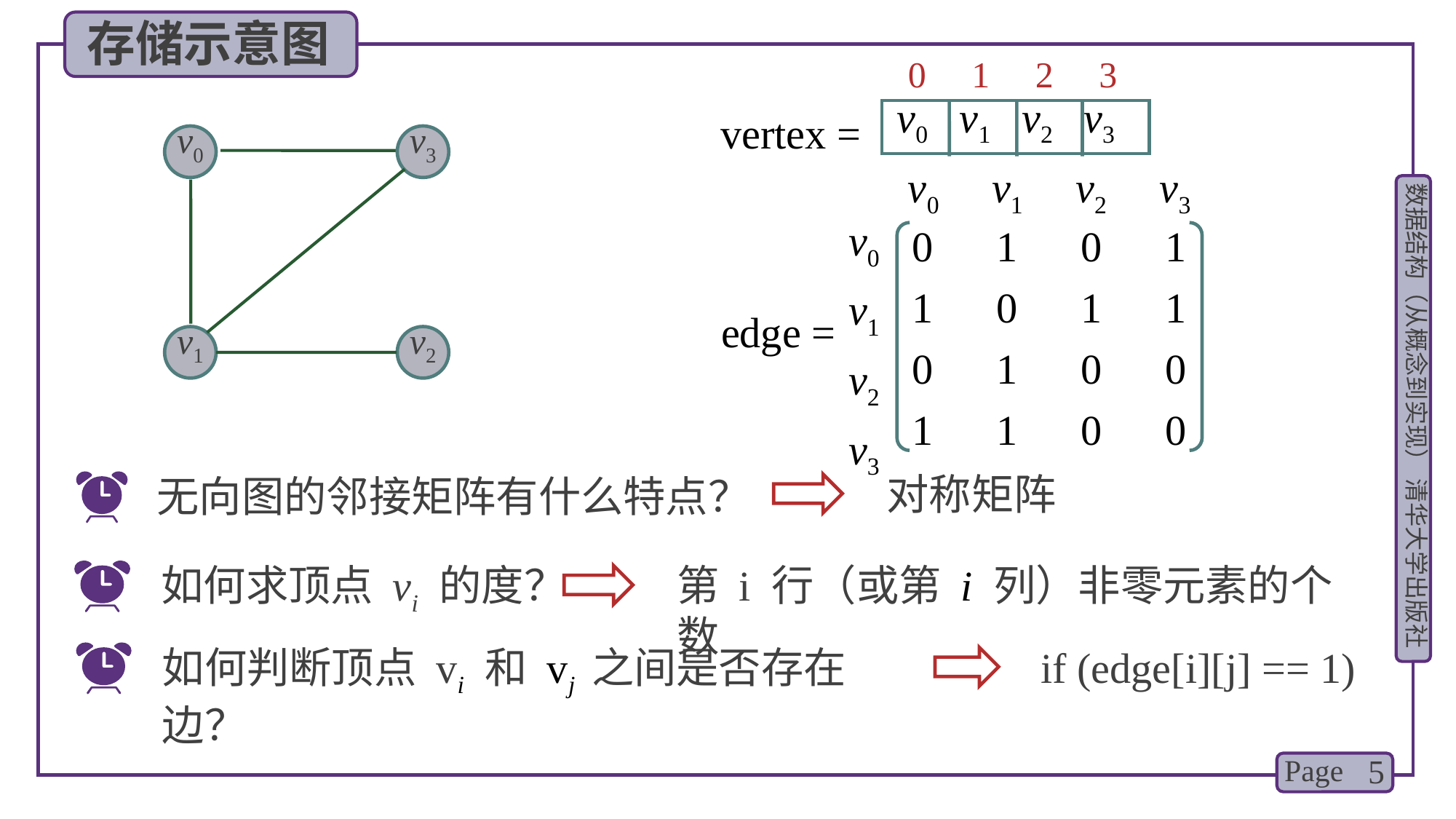

存储示意图

0     1     2     3
v0   v1     v2     v3

vertex =
v0
v3

v1
v2

v0     v1     v2     v3
v0
v1
v2
v3
0      1      0      1
1      0      1      1
0      1      0      0
1      1      0      0

edge =
对称矩阵

无向图的邻接矩阵有什么特点？

如何求顶点 vi 的度？

第 i 行（或第 i 列）非零元素的个数

如何判断顶点 vi 和 vj 之间是否存在边？

if (edge[i][j] == 1)